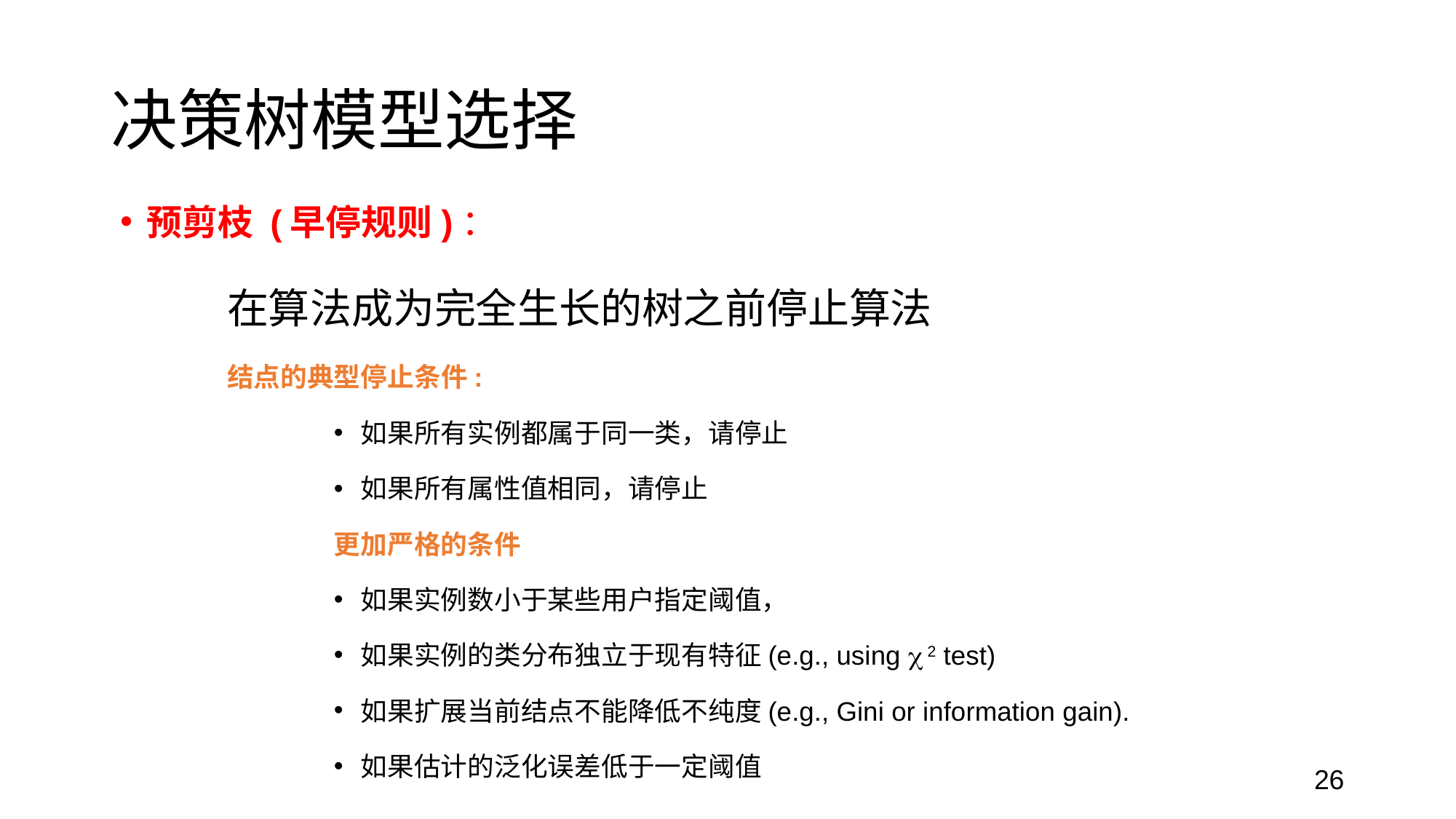

# 决策树模型选择
预剪枝 (早停规则)：
	在算法成为完全生长的树之前停止算法
	结点的典型停止条件:
如果所有实例都属于同一类，请停止
如果所有属性值相同，请停止
更加严格的条件
如果实例数小于某些用户指定阈值，
如果实例的类分布独立于现有特征(e.g., using χ 2 test)
如果扩展当前结点不能降低不纯度(e.g., Gini or information gain).
如果估计的泛化误差低于一定阈值
26